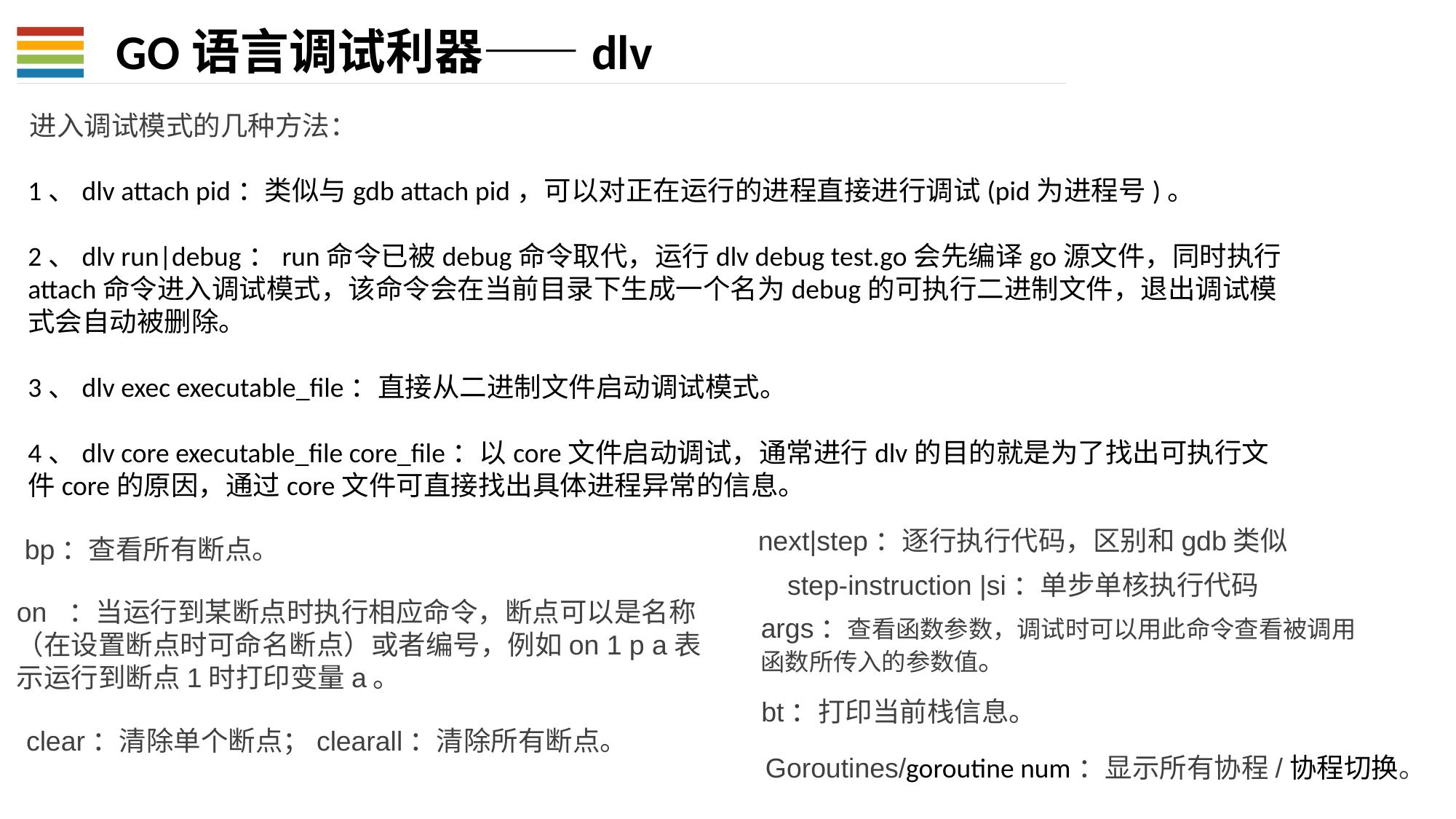

GO语言调试利器——dlv

进入调试模式的几种方法：
1、dlv attach pid：类似与gdb attach pid，可以对正在运行的进程直接进行调试(pid为进程号)。

2、dlv run|debug：run命令已被debug命令取代，运行dlv debug test.go会先编译go源文件，同时执行attach命令进入调试模式，该命令会在当前目录下生成一个名为debug的可执行二进制文件，退出调试模式会自动被删除。

3、dlv exec executable_file：直接从二进制文件启动调试模式。

4、dlv core executable_file core_file：以core文件启动调试，通常进行dlv的目的就是为了找出可执行文件core的原因，通过core文件可直接找出具体进程异常的信息。

next|step：逐行执行代码，区别和gdb类似
bp：查看所有断点。
step-instruction |si：单步单核执行代码
on  ：当运行到某断点时执行相应命令，断点可以是名称（在设置断点时可命名断点）或者编号，例如on 1 p a表示运行到断点1时打印变量a。
args：查看函数参数，调试时可以用此命令查看被调用函数所传入的参数值。
bt：打印当前栈信息。
clear：清除单个断点；clearall：清除所有断点。
Goroutines/goroutine num：显示所有协程/协程切换。